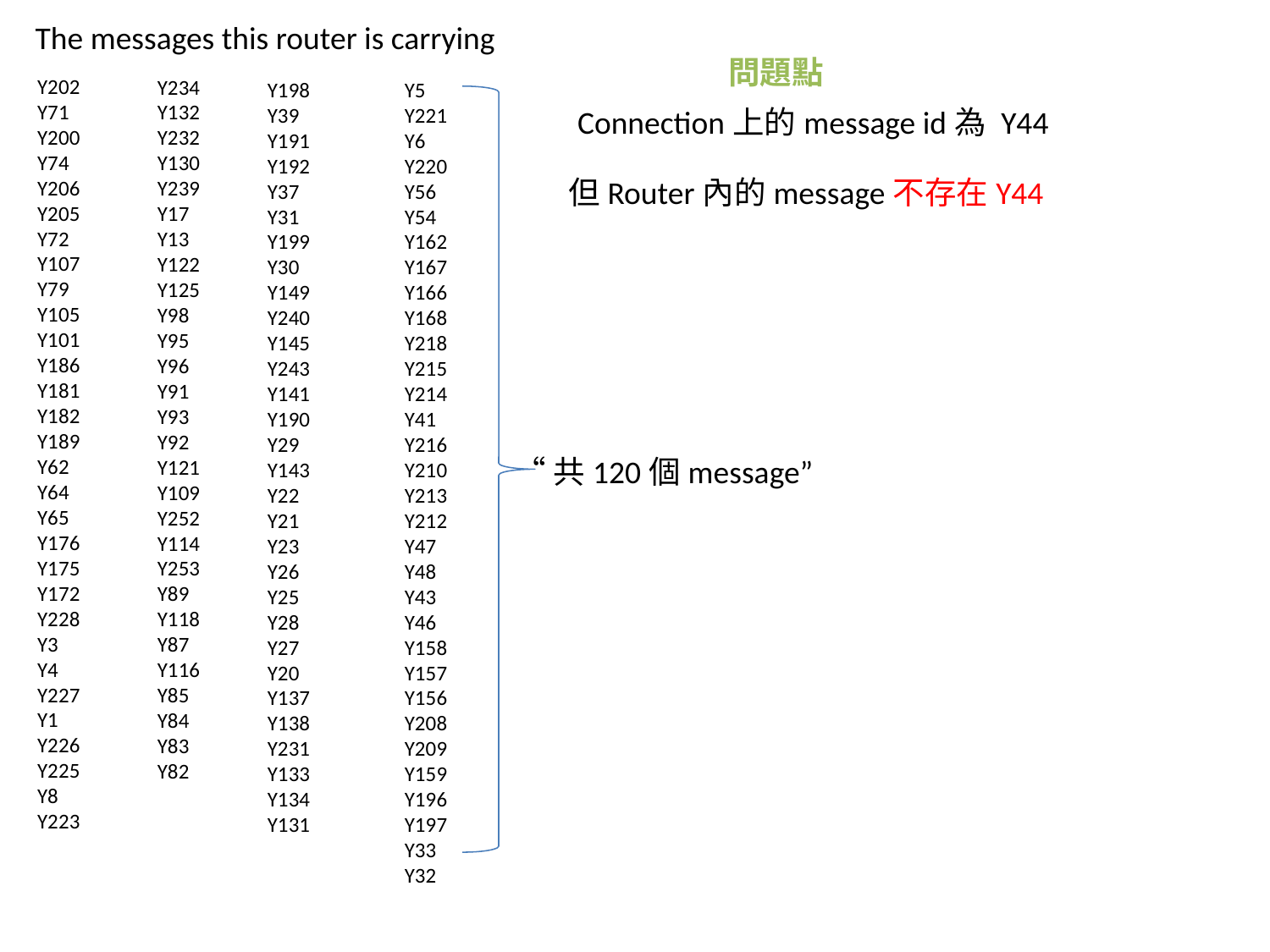

The messages this router is carrying

Y202
Y71
Y200
Y74
Y206
Y205
Y72
Y107
Y79
Y105
Y101
Y186
Y181
Y182
Y189
Y62
Y64
Y65
Y176
Y175
Y172
Y228
Y3
Y4
Y227
Y1
Y226
Y225
Y8
Y223
問題點
Y234
Y132
Y232
Y130
Y239
Y17
Y13
Y122
Y125
Y98
Y95
Y96
Y91
Y93
Y92
Y121
Y109
Y252
Y114
Y253
Y89
Y118
Y87
Y116
Y85
Y84
Y83
Y82
Y198
Y39
Y191
Y192
Y37
Y31
Y199
Y30
Y149
Y240
Y145
Y243
Y141
Y190
Y29
Y143
Y22
Y21
Y23
Y26
Y25
Y28
Y27
Y20
Y137
Y138
Y231
Y133
Y134
Y131
Y5
Y221
Y6
Y220
Y56
Y54
Y162
Y167
Y166
Y168
Y218
Y215
Y214
Y41
Y216
Y210
Y213
Y212
Y47
Y48
Y43
Y46
Y158
Y157
Y156
Y208
Y209
Y159
Y196
Y197
Y33
Y32

Connection上的message id為 Y44
但Router內的message不存在Y44
“共120個message”